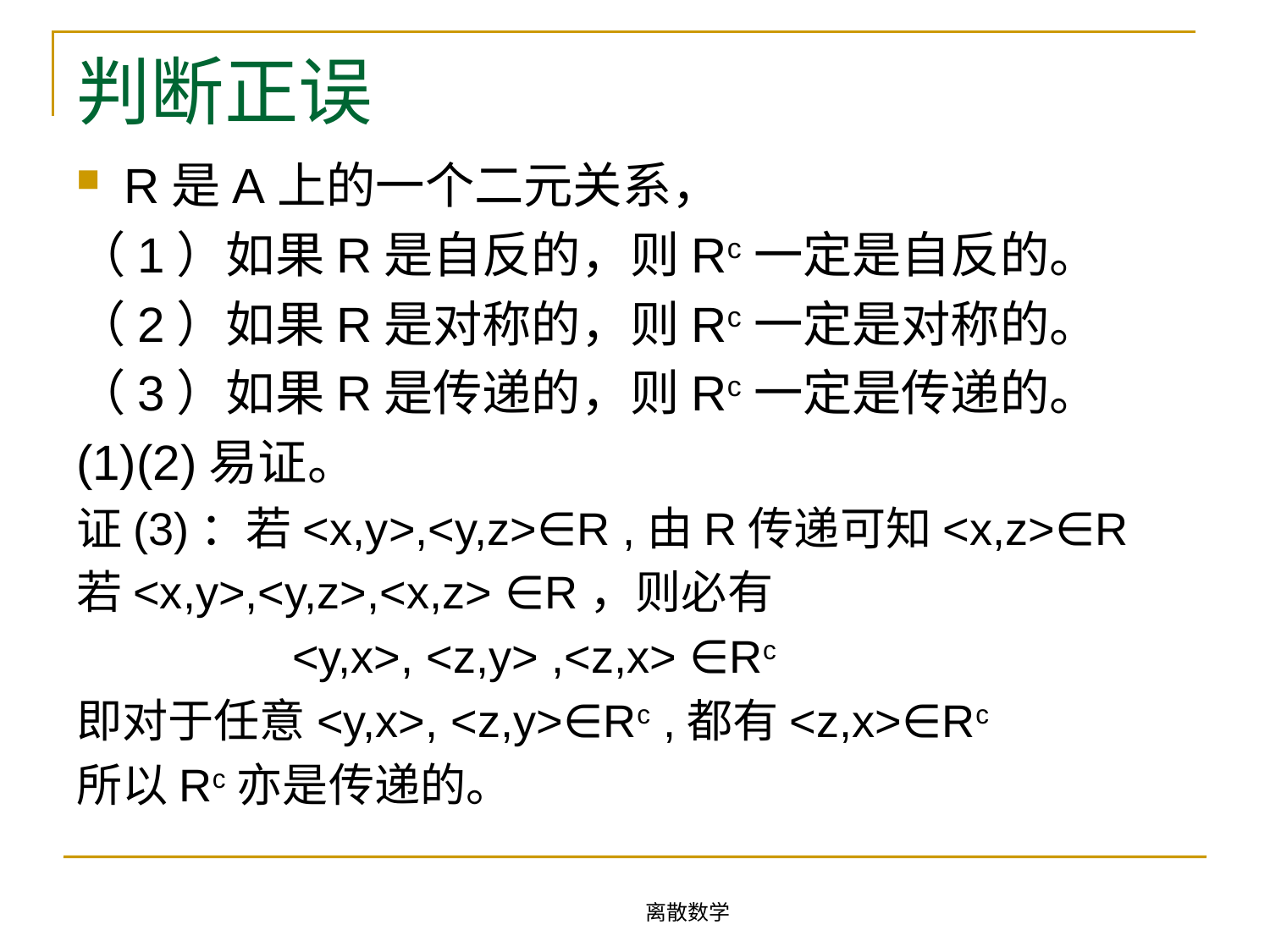

# 判断正误
R是A上的一个二元关系，
（1）如果R是自反的，则Rc一定是自反的。
（2）如果R是对称的，则Rc一定是对称的。
（3）如果R是传递的，则Rc一定是传递的。
(1)(2)易证。
证(3)：若<x,y>,<y,z>∈R ,由R传递可知<x,z>∈R
若<x,y>,<y,z>,<x,z> ∈R，则必有
                 <y,x>, <z,y> ,<z,x> ∈Rc
即对于任意<y,x>, <z,y>∈Rc ,都有<z,x>∈Rc
所以Rc亦是传递的。

离散数学
15